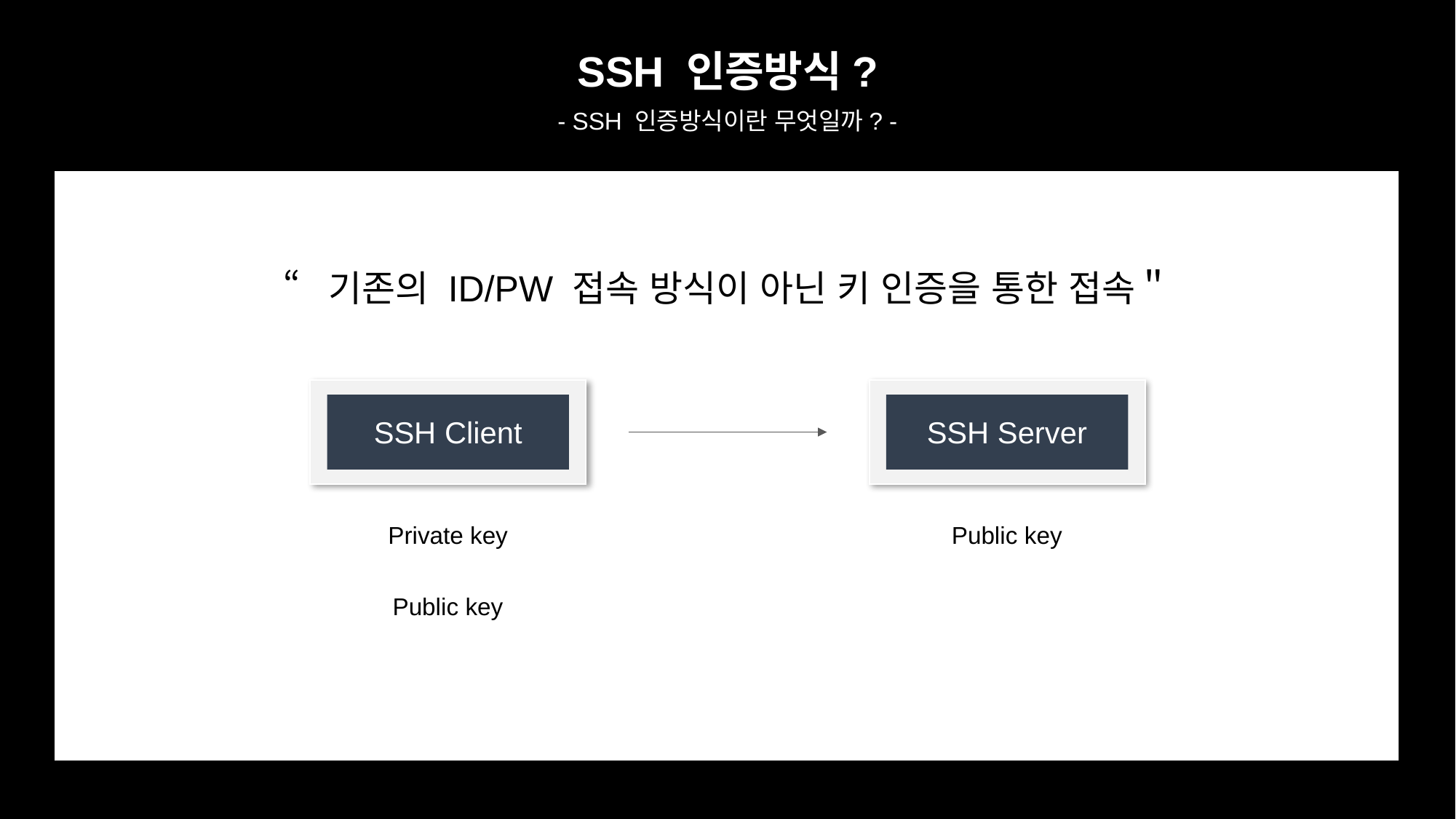

SSH 인증방식?
- SSH 인증방식이란 무엇일까? -

“기존의 ID/PW 접속 방식이 아닌 키 인증을 통한 접속＂

SSH Client

SSH Server
Private key
Public key
Public key